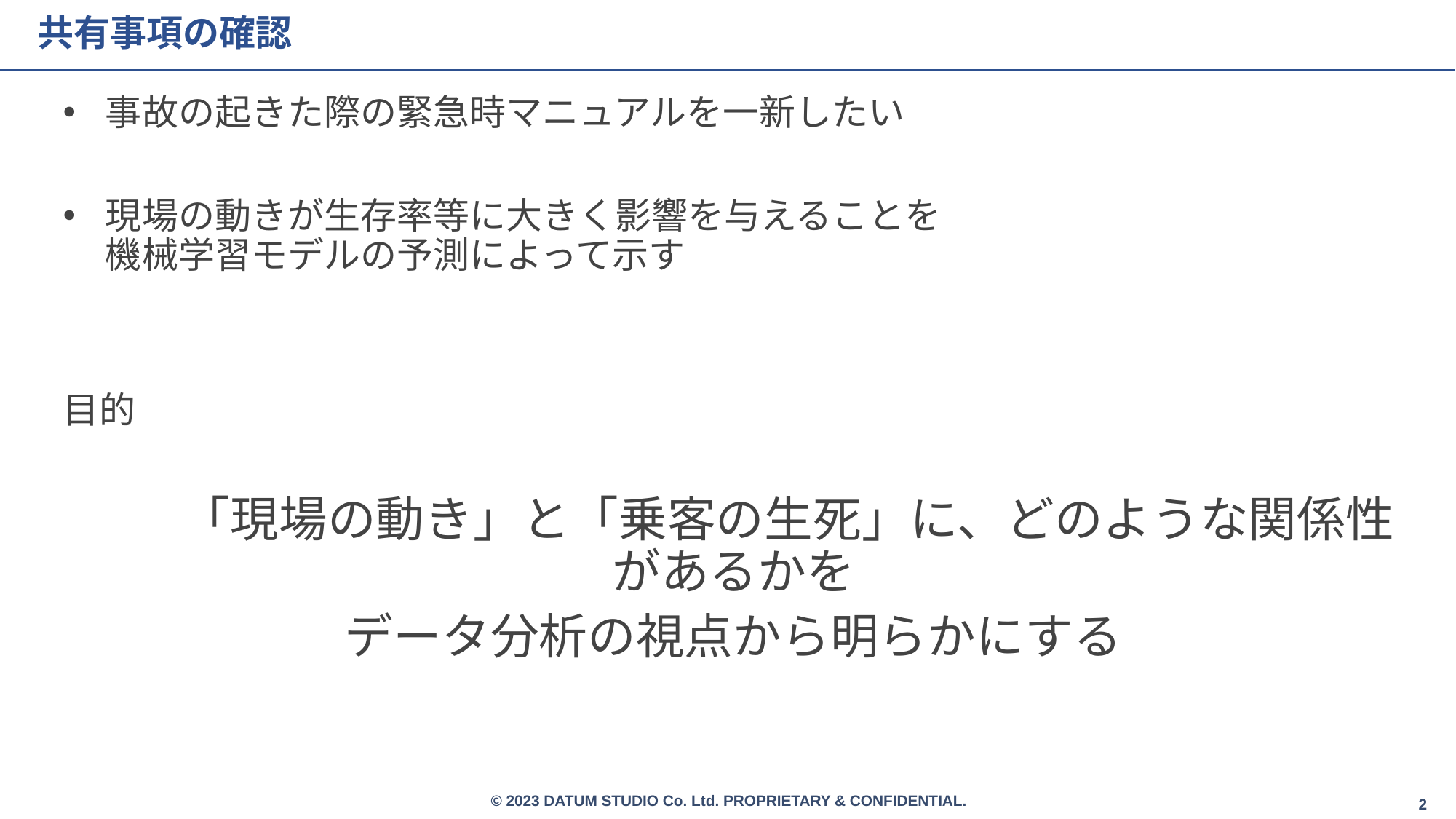

# 共有事項の確認
事故の起きた際の緊急時マニュアルを一新したい

現場の動きが生存率等に大きく影響を与えることを
機械学習モデルの予測によって示す

目的

	「現場の動き」と「乗客の生死」に、どのような関係性があるかを
データ分析の視点から明らかにする